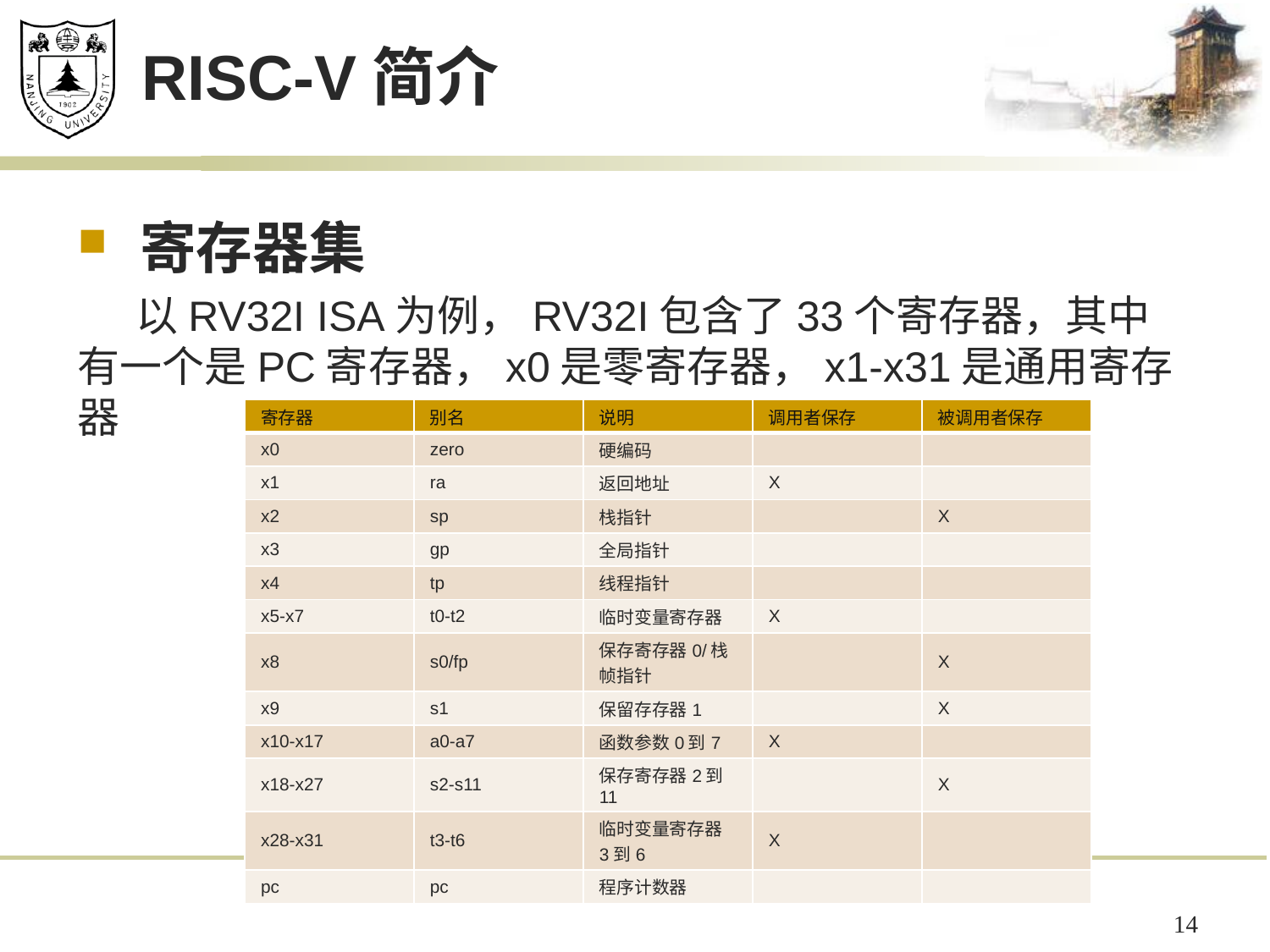

# RISC-V简介
寄存器集
       以RV32I ISA为例，RV32I包含了33个寄存器，其中有一个是PC寄存器，x0是零寄存器，x1-x31是通用寄存器
| 寄存器 | 别名 | 说明 | 调用者保存 | 被调用者保存 |
| --- | --- | --- | --- | --- |
| x0 | zero | 硬编码 |  |  |
| x1 | ra | 返回地址 | X |  |
| x2 | sp | 栈指针 |  | X |
| x3 | gp | 全局指针 |  |  |
| x4 | tp | 线程指针 |  |  |
| x5-x7 | t0-t2 | 临时变量寄存器 | X |  |
| x8 | s0/fp | 保存寄存器0/栈帧指针 |  | X |
| x9 | s1 | 保留存存器1 |  | X |
| x10-x17 | a0-a7 | 函数参数0到7 | X |  |
| x18-x27 | s2-s11 | 保存寄存器2到11 |  | X |
| x28-x31 | t3-t6 | 临时变量寄存器3到6 | X |  |
| pc | pc | 程序计数器 |  |  |